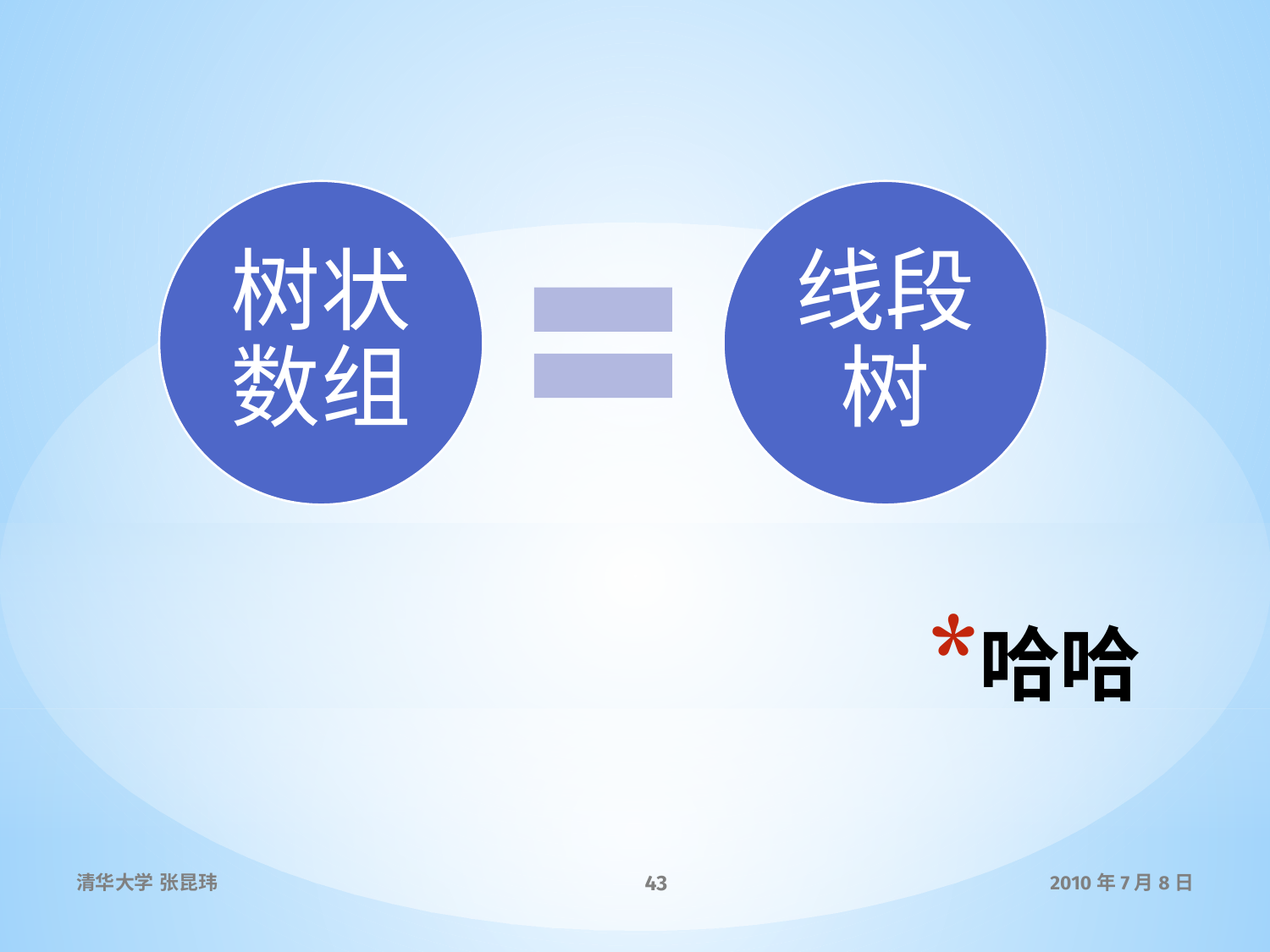

树状数组

线段树
# 哈哈
清华大学 张昆玮
43
2010年7月8日